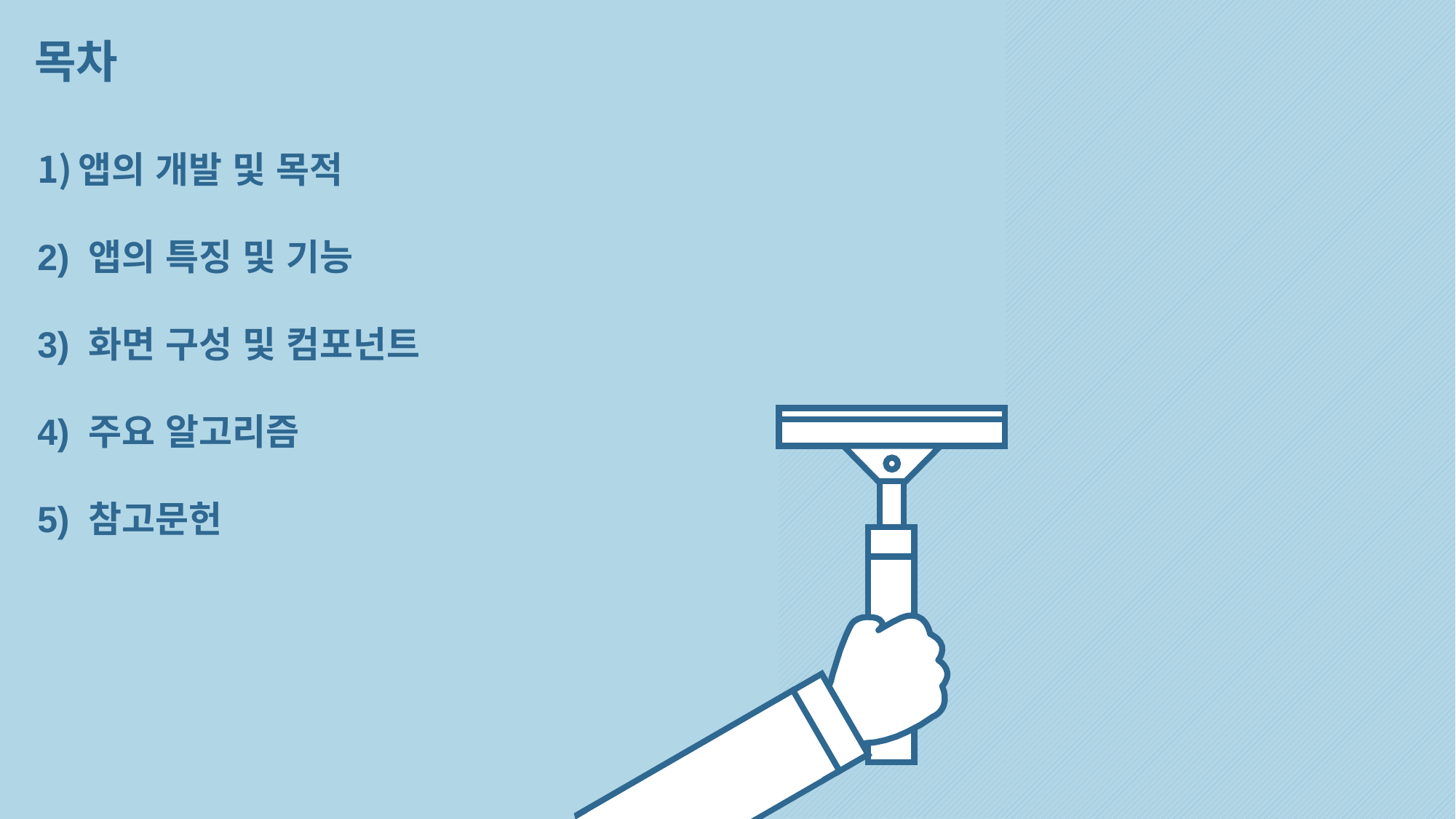

목차

앱의 개발 및 목적

2) 앱의 특징 및 기능

3) 화면 구성 및 컴포넌트

4) 주요 알고리즘

5) 참고문헌